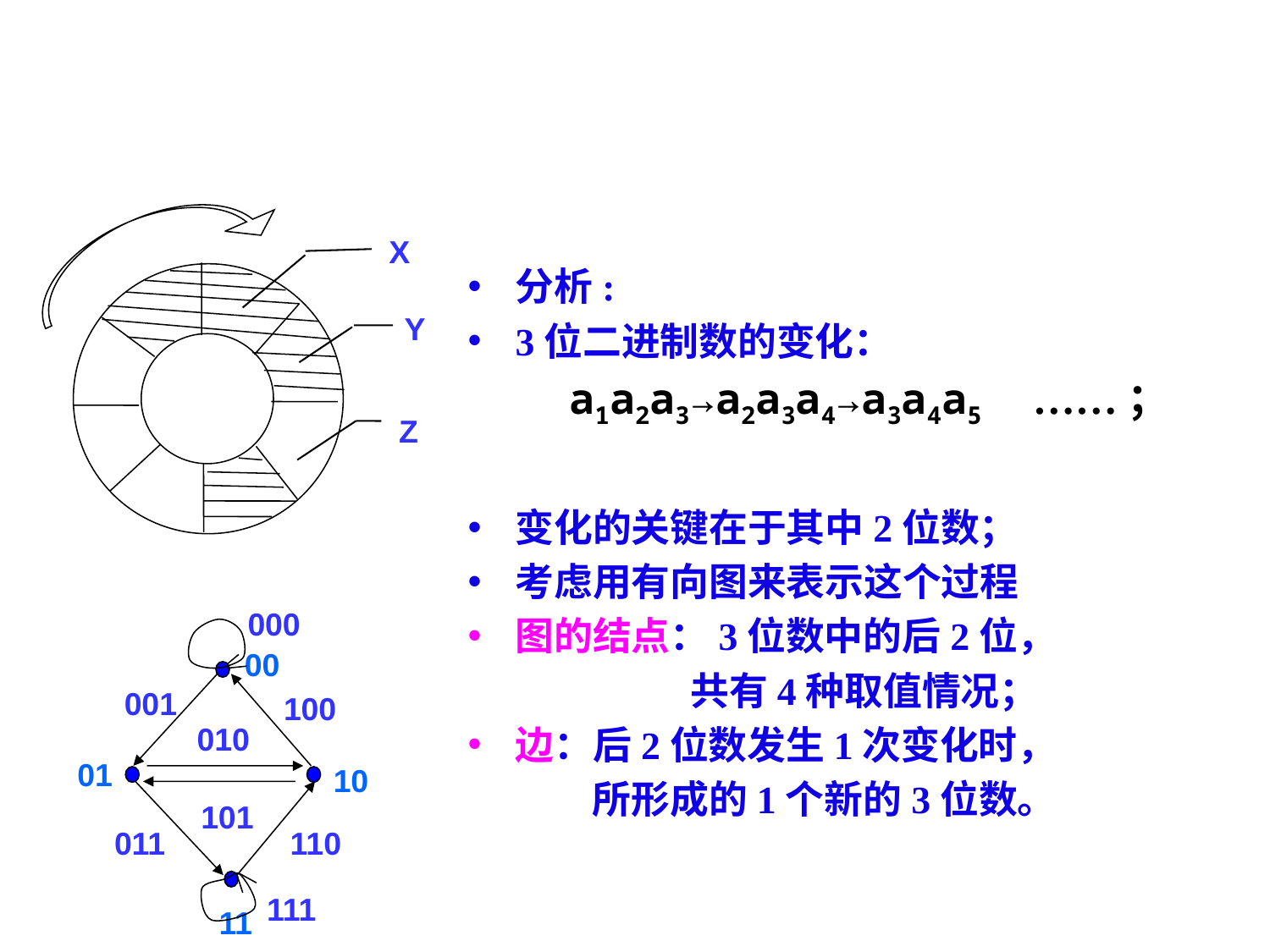

X
Y
Z
分析:
3位二进制数的变化：
    a1a2a3→a2a3a4→a3a4a5  ……；

变化的关键在于其中2位数；
考虑用有向图来表示这个过程
图的结点：3位数中的后2位，
                        共有4种取值情况；
边：后2位数发生1次变化时，
             所形成的1个新的3位数。
000
010
101
111

00

01
10

11

001

100

011

110